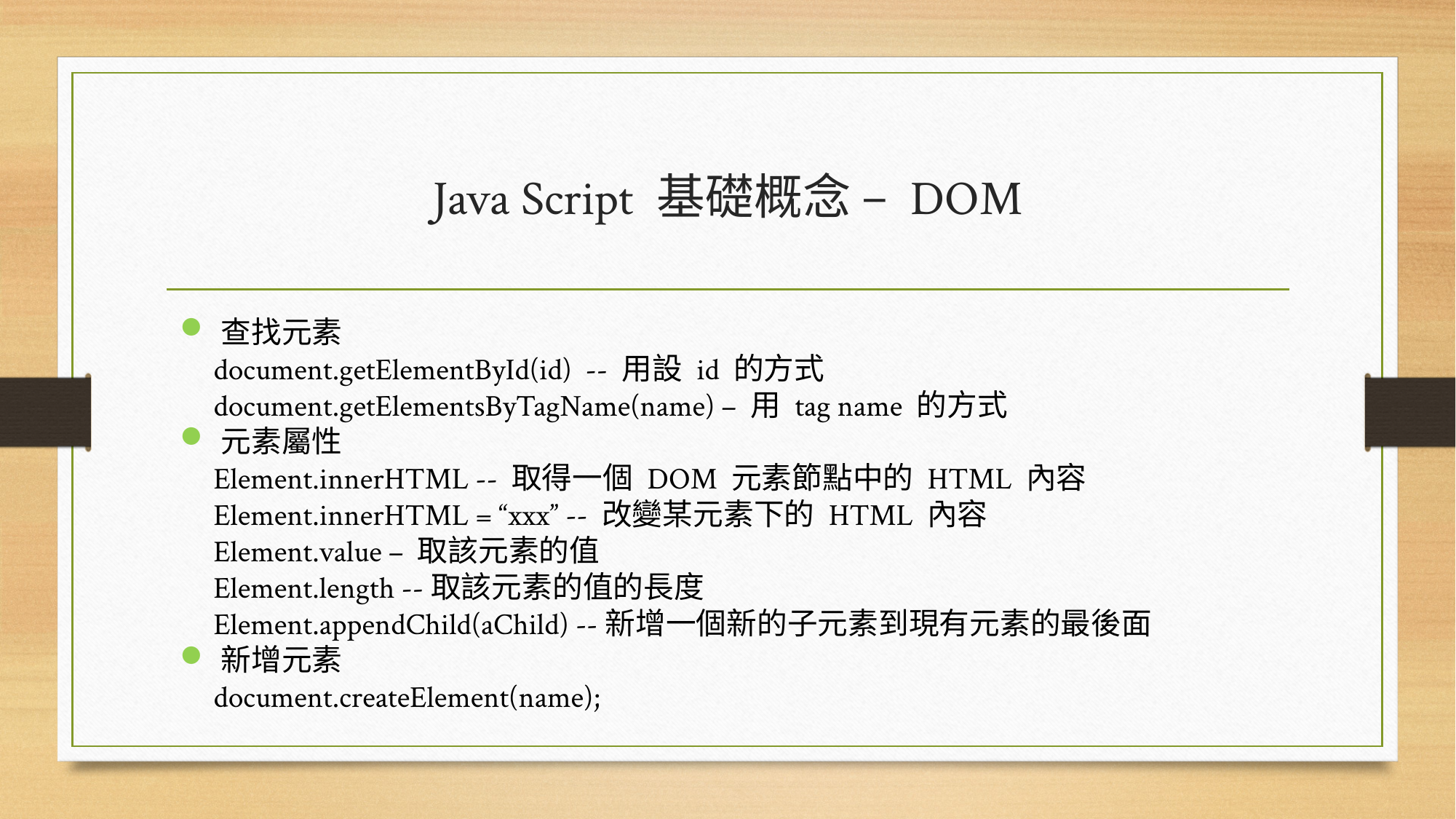

# Java Script 基礎概念 – DOM
查找元素
     document.getElementById(id)  -- 用設 id 的方式
     document.getElementsByTagName(name) – 用 tag name 的方式
元素屬性
     Element.innerHTML -- 取得一個 DOM 元素節點中的 HTML 內容
     Element.innerHTML = “xxx” -- 改變某元素下的 HTML 內容
     Element.value – 取該元素的值
     Element.length --取該元素的值的長度
     Element.appendChild(aChild) --新增一個新的子元素到現有元素的最後面
新增元素
     document.createElement(name);